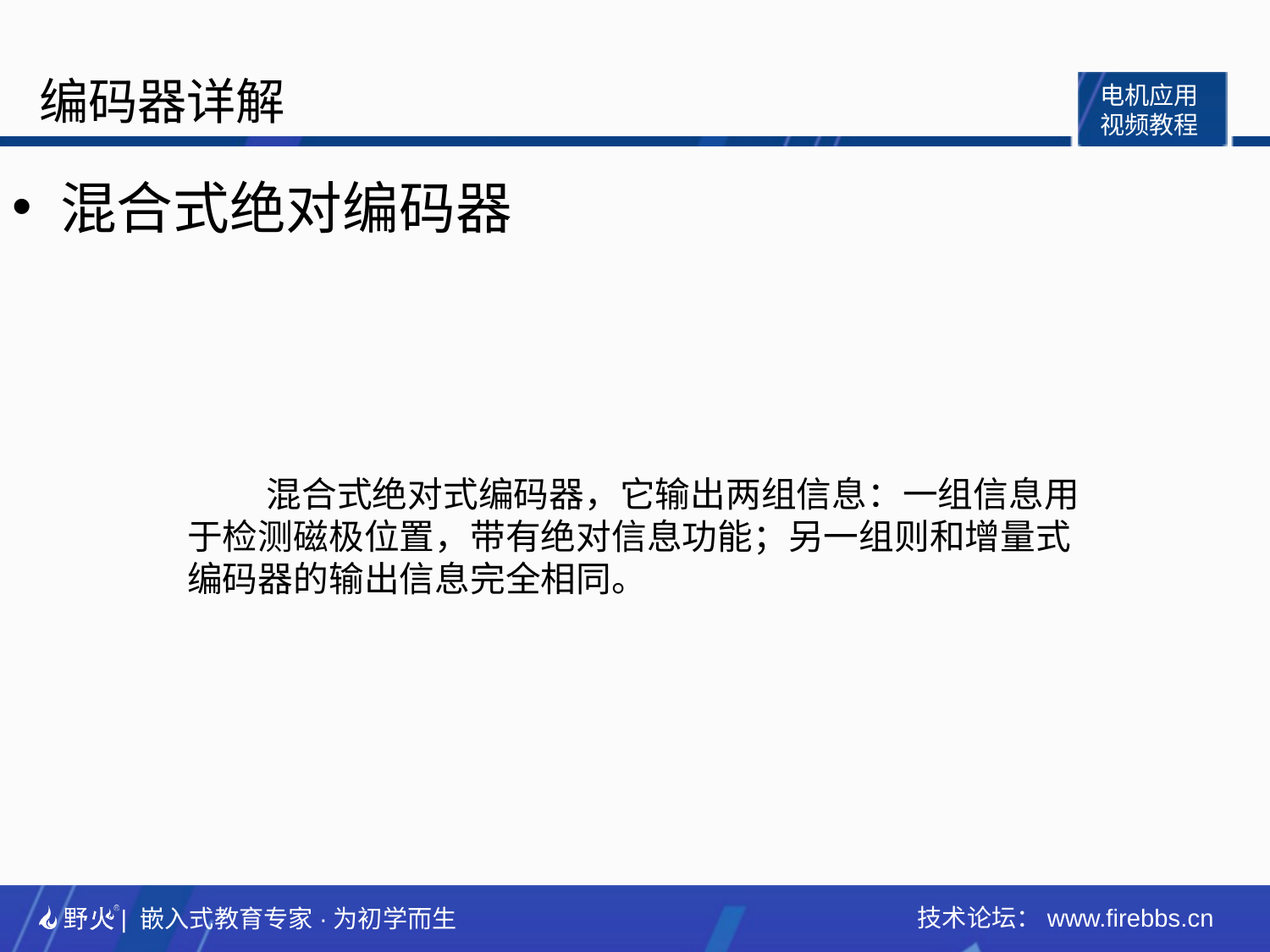

混合式绝对编码器
         混合式绝对式编码器，它输出两组信息：一组信息用于检测磁极位置，带有绝对信息功能；另一组则和增量式编码器的输出信息完全相同。